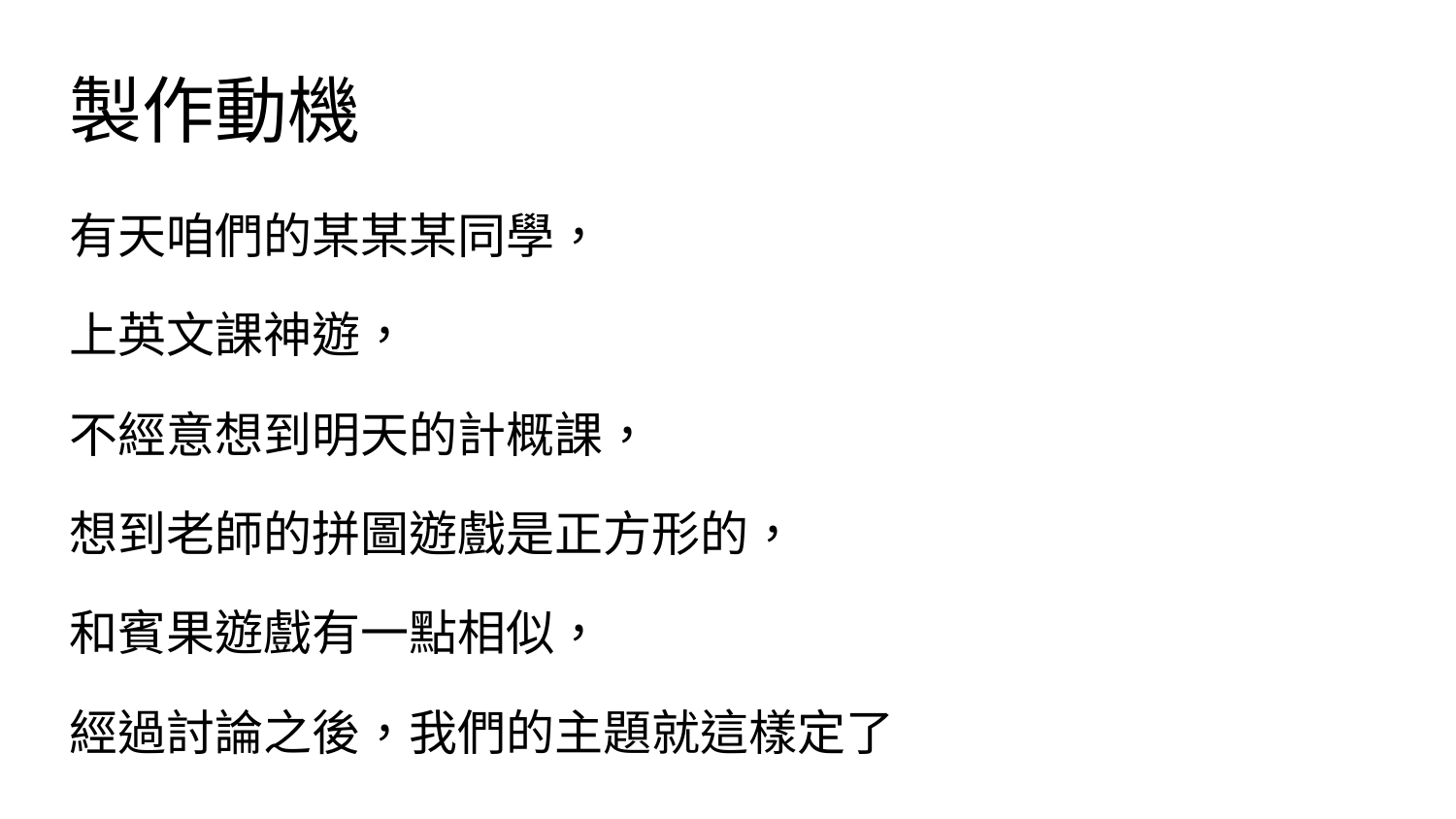

# 製作動機
有天咱們的某某某同學，
上英文課神遊，
不經意想到明天的計概課，
想到老師的拼圖遊戲是正方形的，
和賓果遊戲有一點相似，
經過討論之後，我們的主題就這樣定了